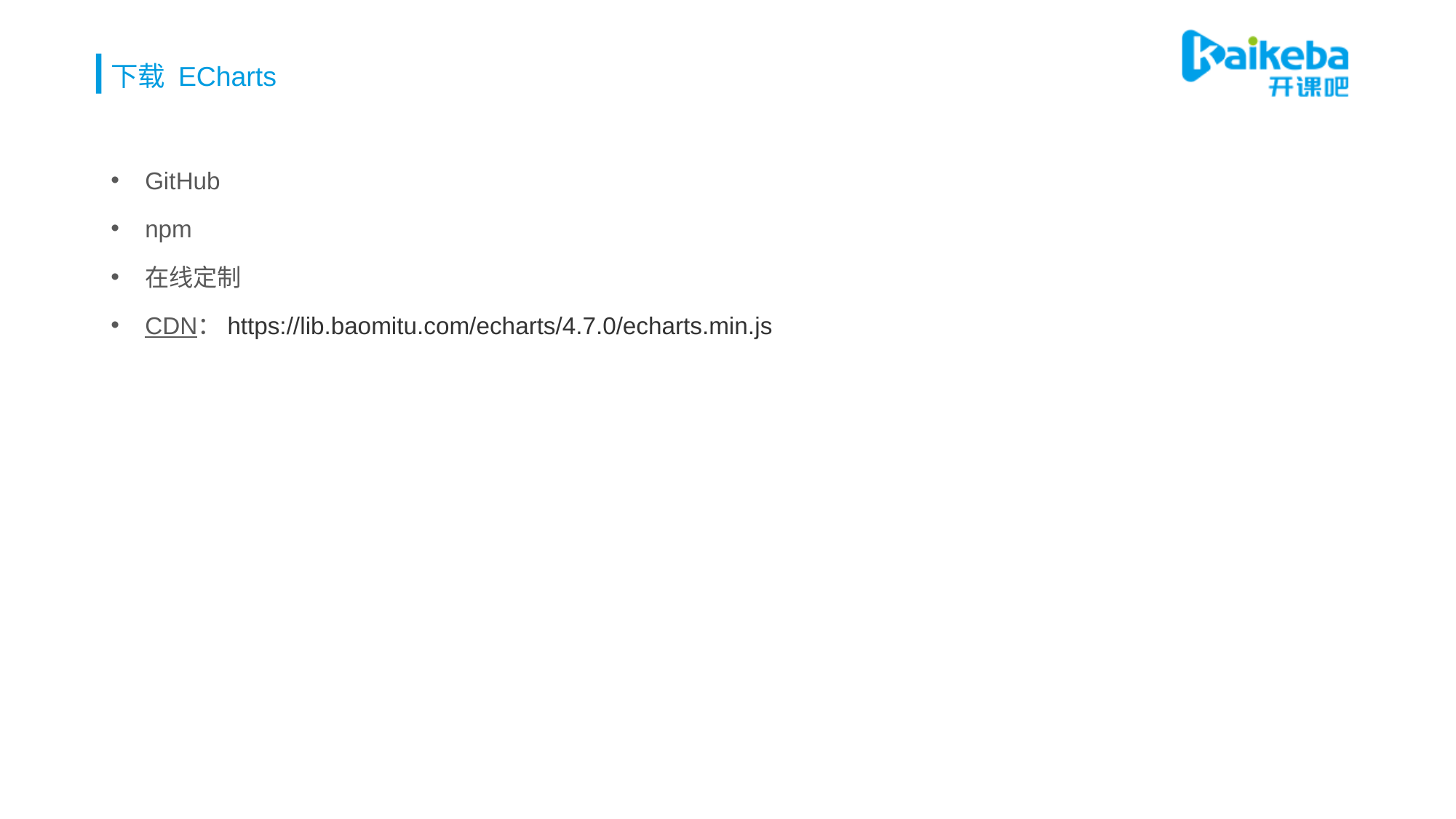

# 下载 ECharts
GitHub
npm
在线定制
CDN：https://lib.baomitu.com/echarts/4.7.0/echarts.min.js